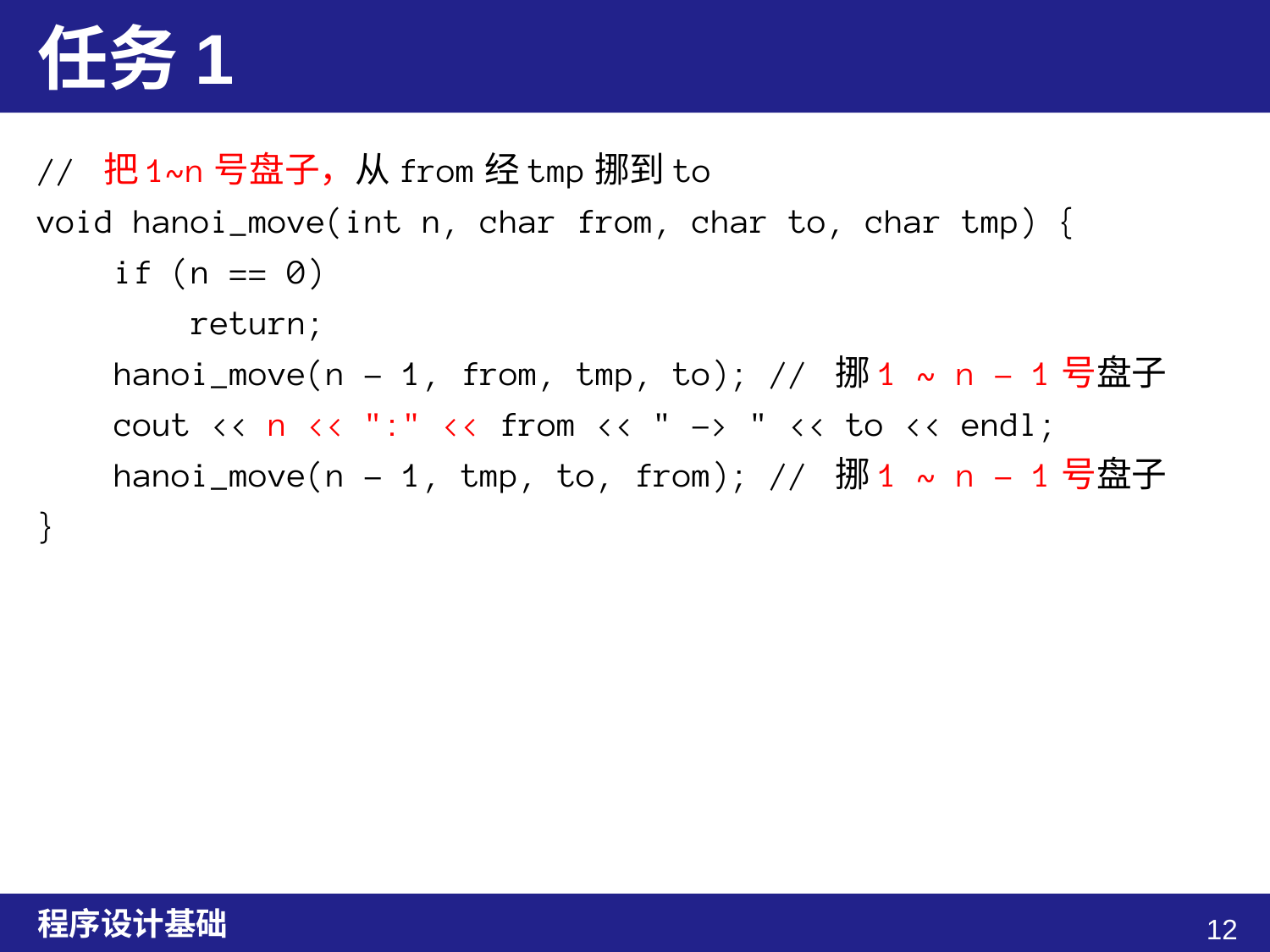

# 任务1
// 把1~n号盘子，从from经tmp挪到to
void hanoi_move(int n, char from, char to, char tmp) {
    if (n == 0)
        return;
    hanoi_move(n - 1, from, tmp, to); // 挪1 ~ n - 1号盘子
    cout << n << ":" << from << " -> " << to << endl;
    hanoi_move(n - 1, tmp, to, from); // 挪1 ~ n - 1号盘子
}